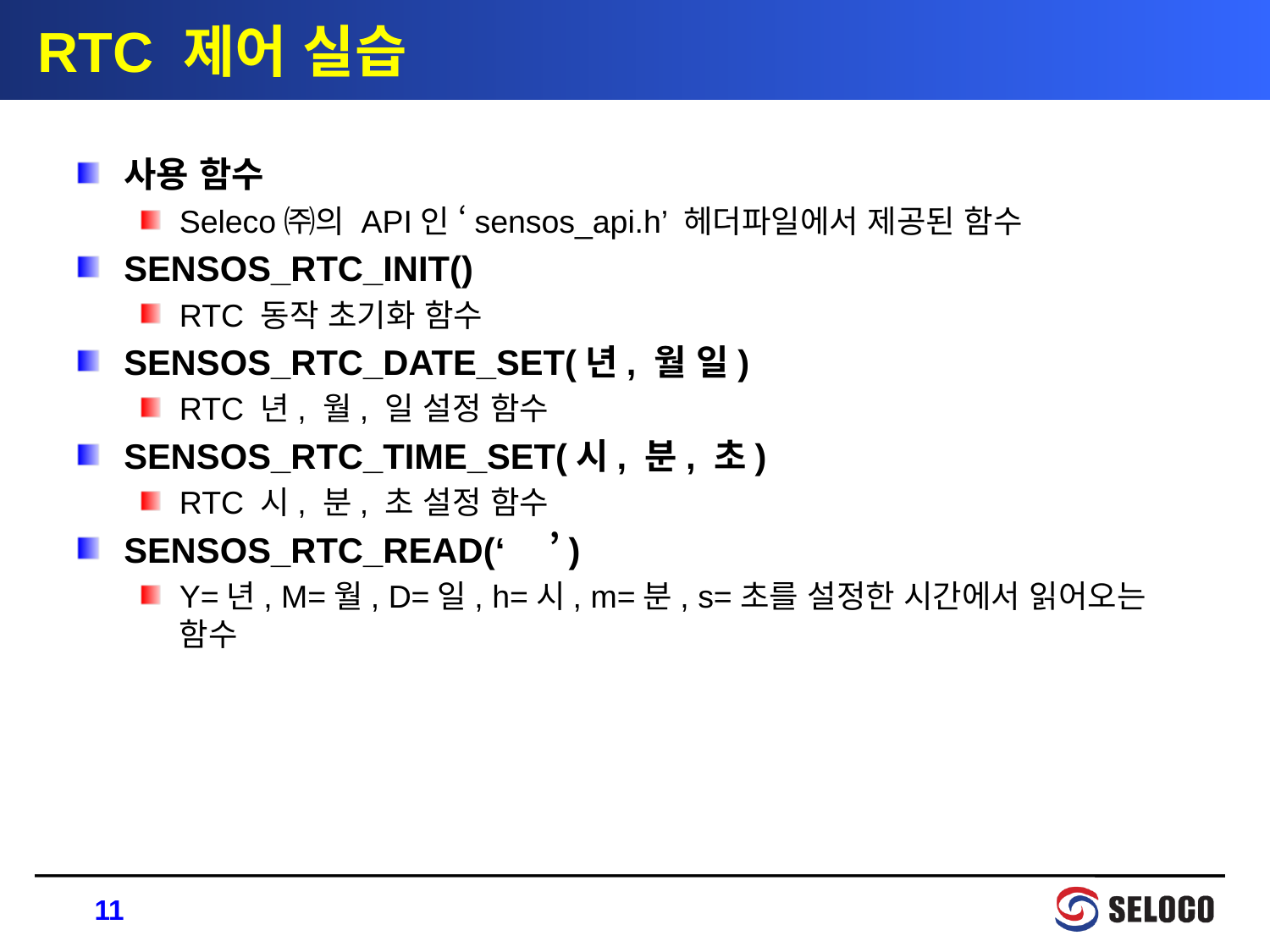

# RTC 제어 실습
사용 함수
Seleco㈜의 API인 ‘sensos_api.h’ 헤더파일에서 제공된 함수
SENSOS_RTC_INIT()
RTC 동작 초기화 함수
SENSOS_RTC_DATE_SET(년, 월 일)
RTC 년, 월, 일 설정 함수
SENSOS_RTC_TIME_SET(시, 분, 초)
RTC 시, 분, 초 설정 함수
SENSOS_RTC_READ(‘　’)
Y=년, M=월, D=일, h=시, m=분, s=초를 설정한 시간에서 읽어오는 함수
11